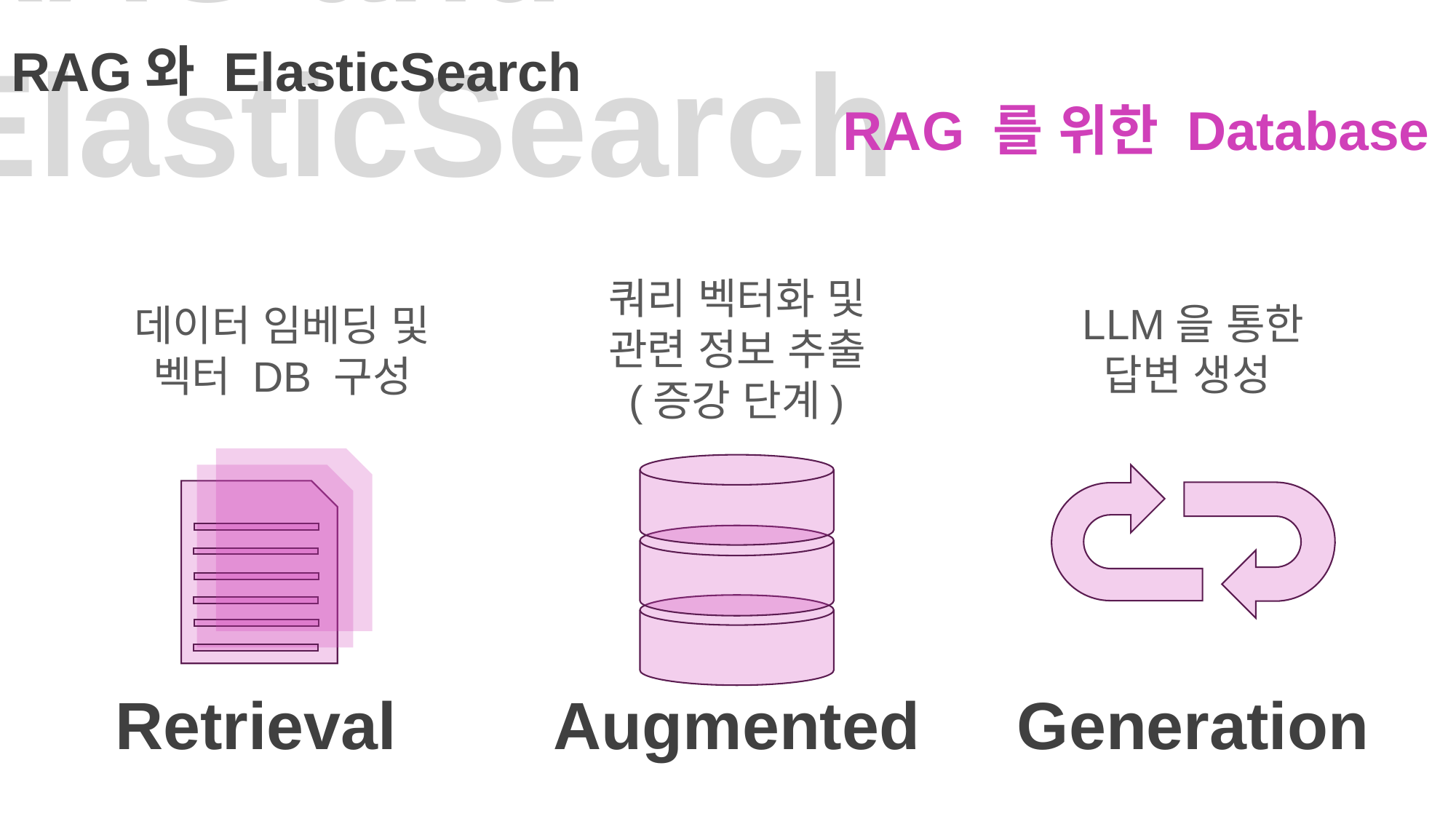

RAG and ElasticSearch
# RAG와 ElasticSearch
RAG 를 위한 Database
쿼리 벡터화 및
관련 정보 추출
(증강 단계)
LLM을 통한
답변 생성
데이터 임베딩 및
벡터 DB 구성

Augmented
Generation
Retrieval